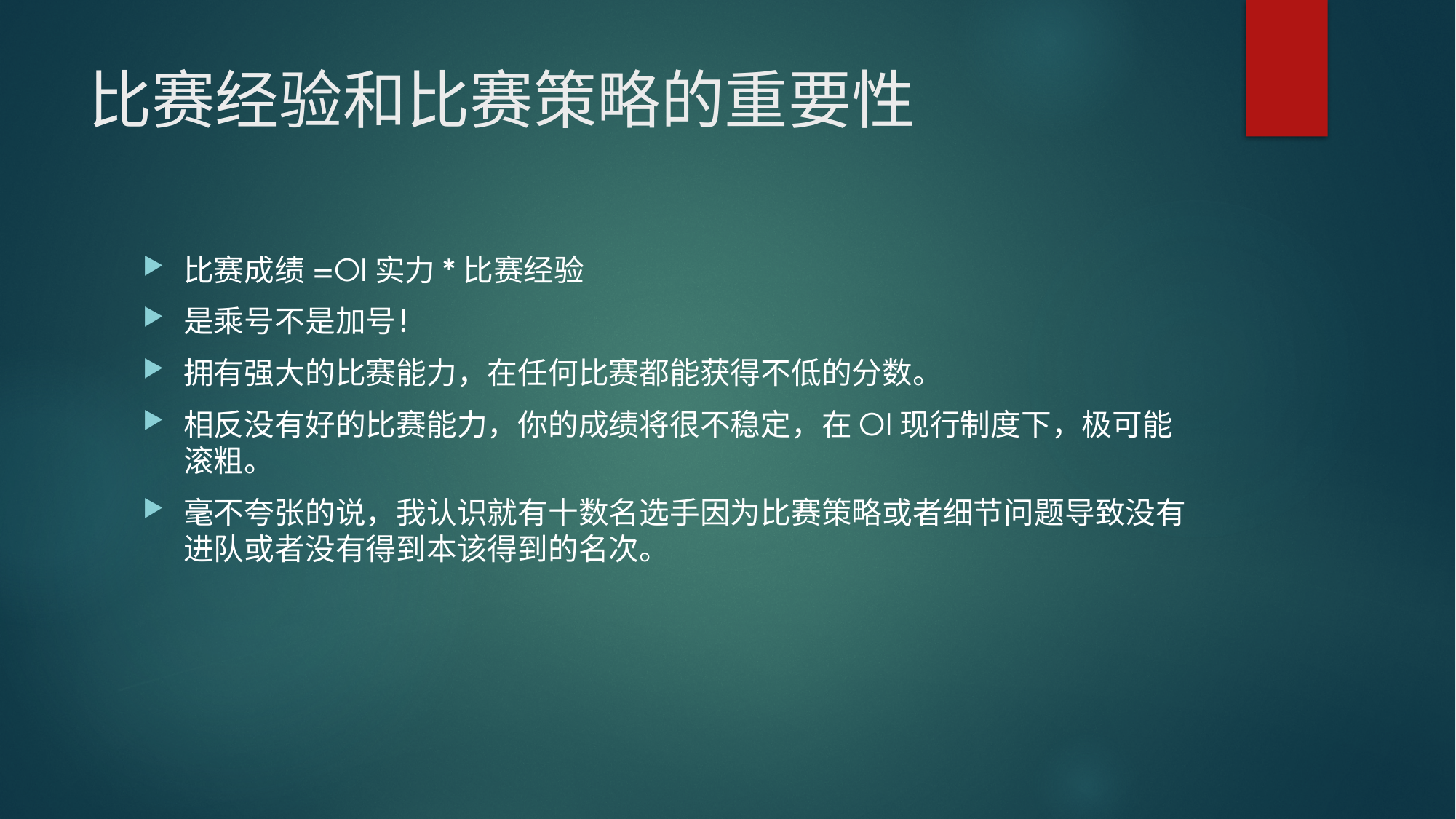

# 比赛经验和比赛策略的重要性
比赛成绩=OI实力*比赛经验
是乘号不是加号！
拥有强大的比赛能力，在任何比赛都能获得不低的分数。
相反没有好的比赛能力，你的成绩将很不稳定，在OI现行制度下，极可能滚粗。
毫不夸张的说，我认识就有十数名选手因为比赛策略或者细节问题导致没有进队或者没有得到本该得到的名次。